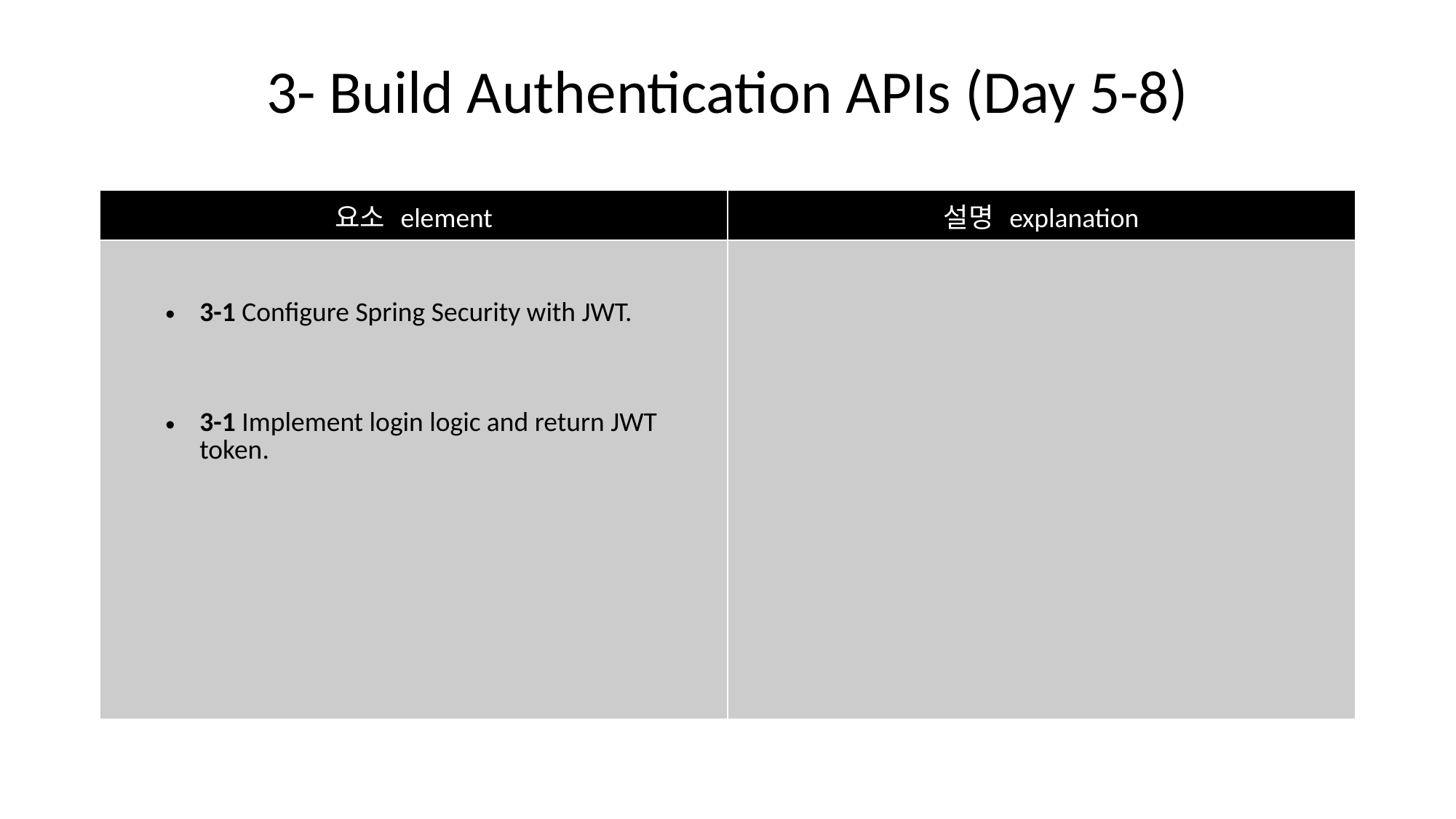

# 3- Build Authentication APIs (Day 5-8)
| 요소 element | 설명 explanation |
| --- | --- |
| 3-1 Configure Spring Security with JWT. 3-1 Implement login logic and return JWT token. |  |